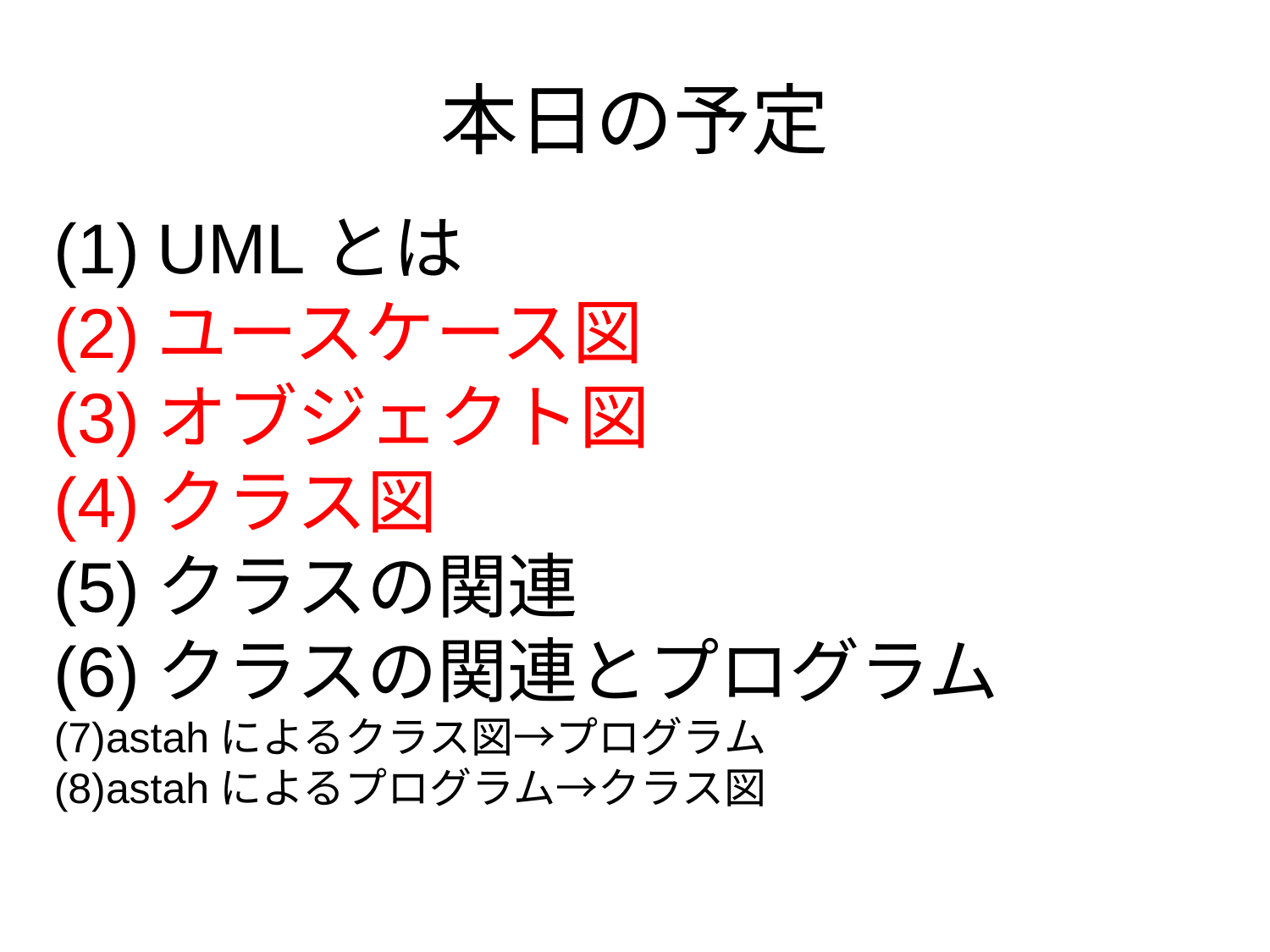

# 本日の予定
UMLとは
(2)ユースケース図
(3)オブジェクト図
(4)クラス図
(5)クラスの関連
(6)クラスの関連とプログラム
(7)astahによるクラス図→プログラム
(8)astahによるプログラム→クラス図